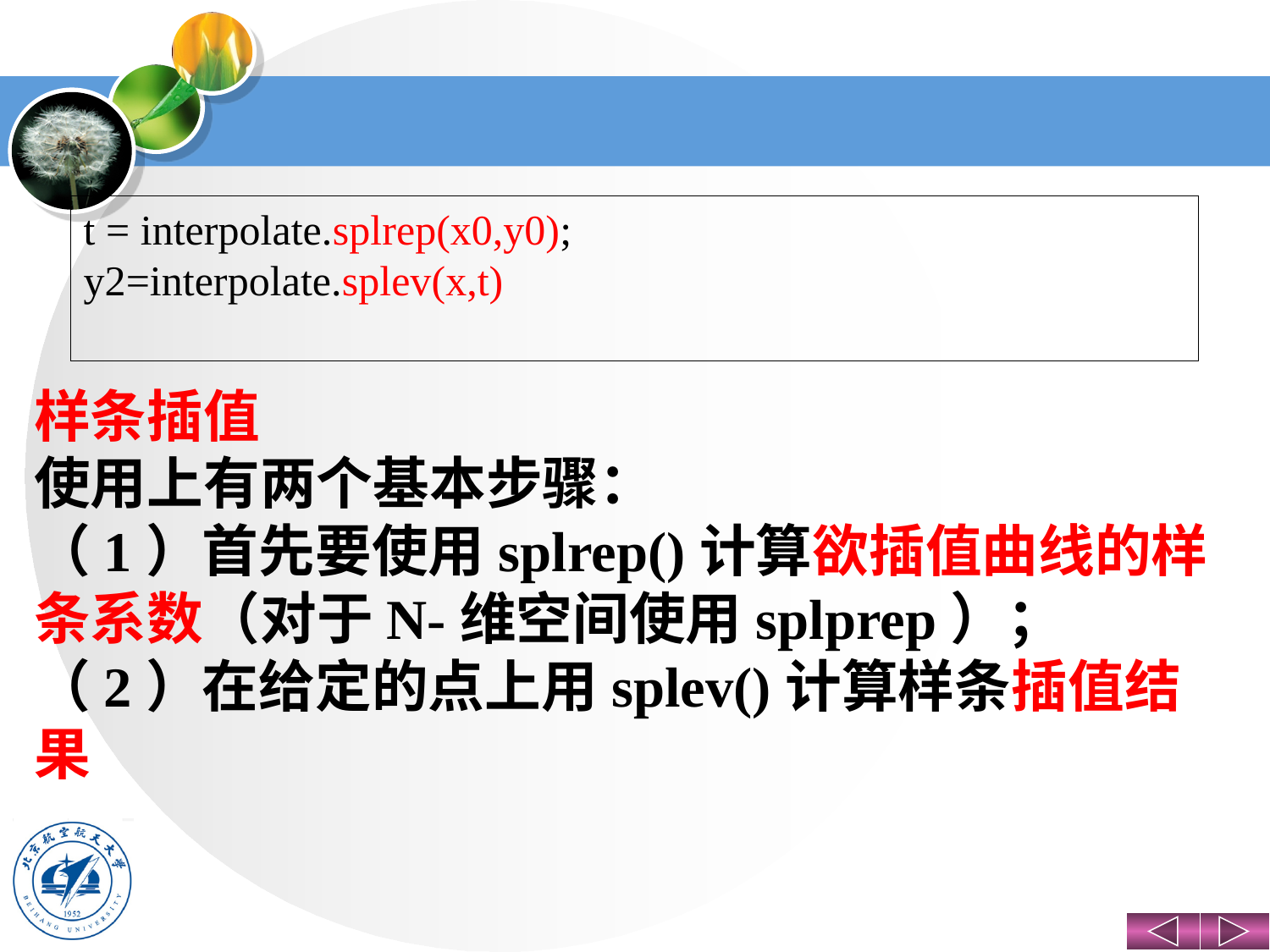

#
t = interpolate.splrep(x0,y0);
y2=interpolate.splev(x,t)

样条插值
使用上有两个基本步骤：
（1）首先要使用splrep()计算欲插值曲线的样条系数（对于N-维空间使用splprep）；
（2）在给定的点上用splev()计算样条插值结果
62